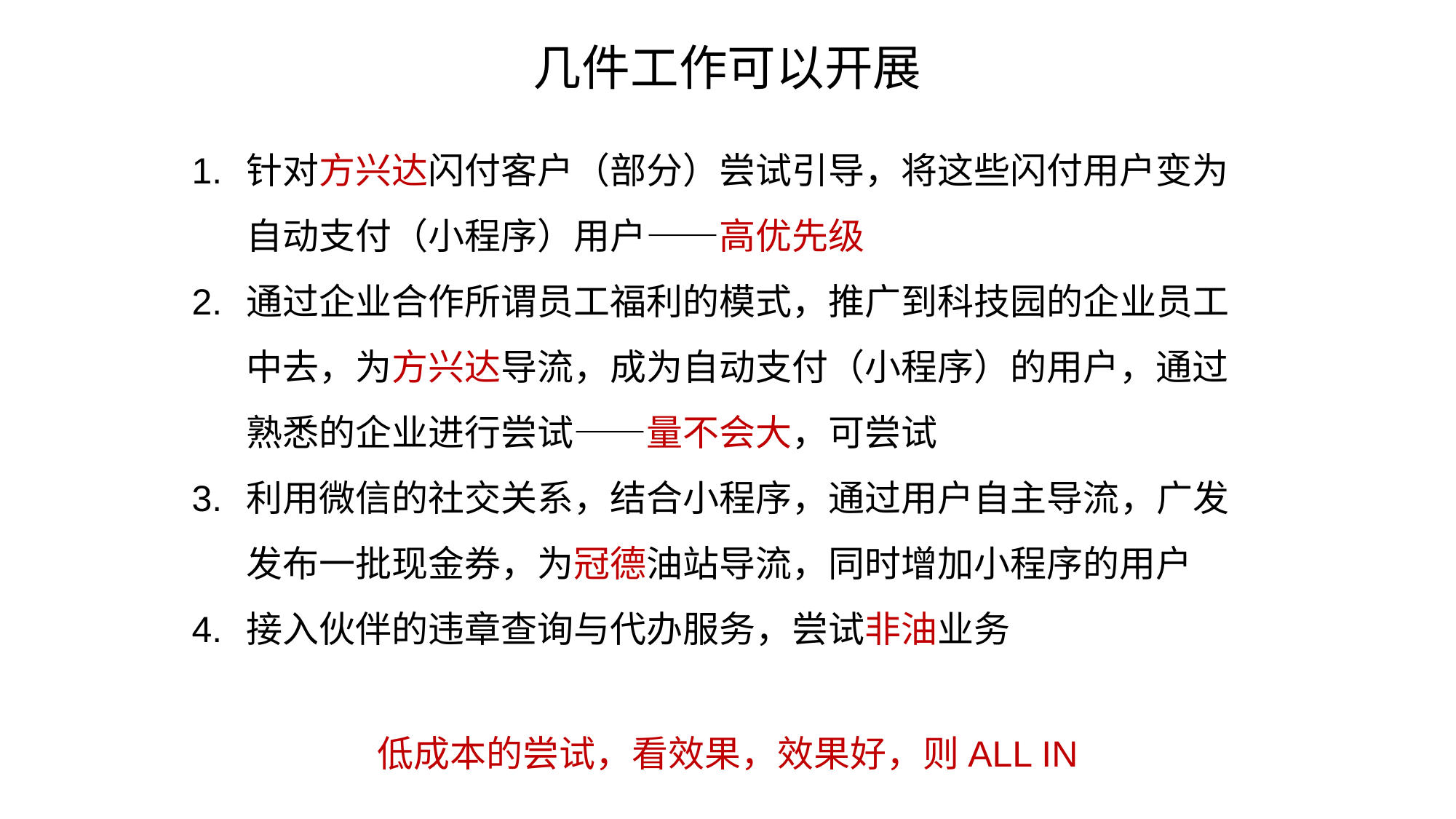

几件工作可以开展
针对方兴达闪付客户（部分）尝试引导，将这些闪付用户变为自动支付（小程序）用户——高优先级
通过企业合作所谓员工福利的模式，推广到科技园的企业员工中去，为方兴达导流，成为自动支付（小程序）的用户，通过熟悉的企业进行尝试——量不会大，可尝试
利用微信的社交关系，结合小程序，通过用户自主导流，广发发布一批现金券，为冠德油站导流，同时增加小程序的用户
接入伙伴的违章查询与代办服务，尝试非油业务
低成本的尝试，看效果，效果好，则ALL IN